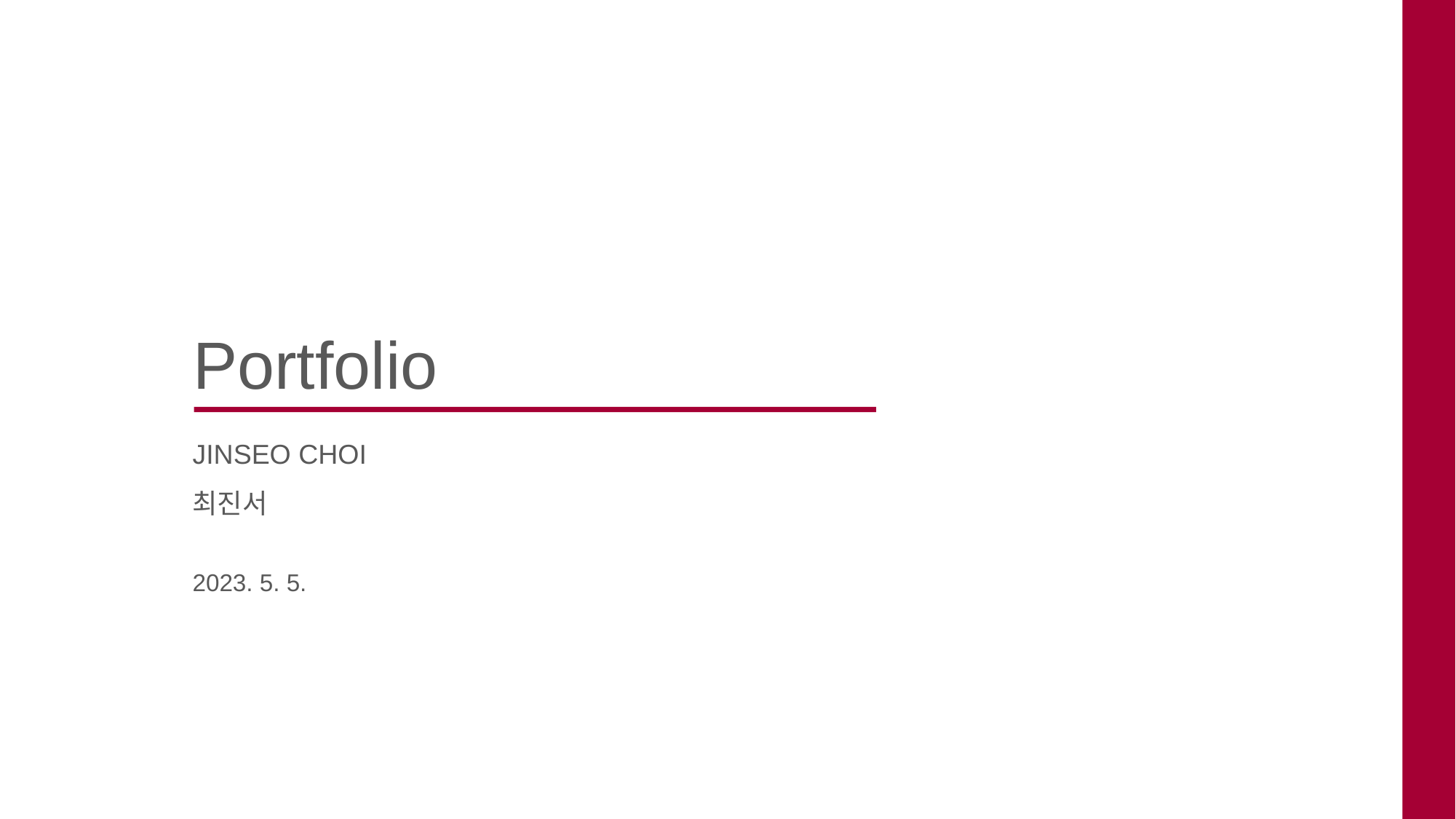

Portfolio
Portfolio

JINSEO CHOI
최진서
2023. 5. 5.